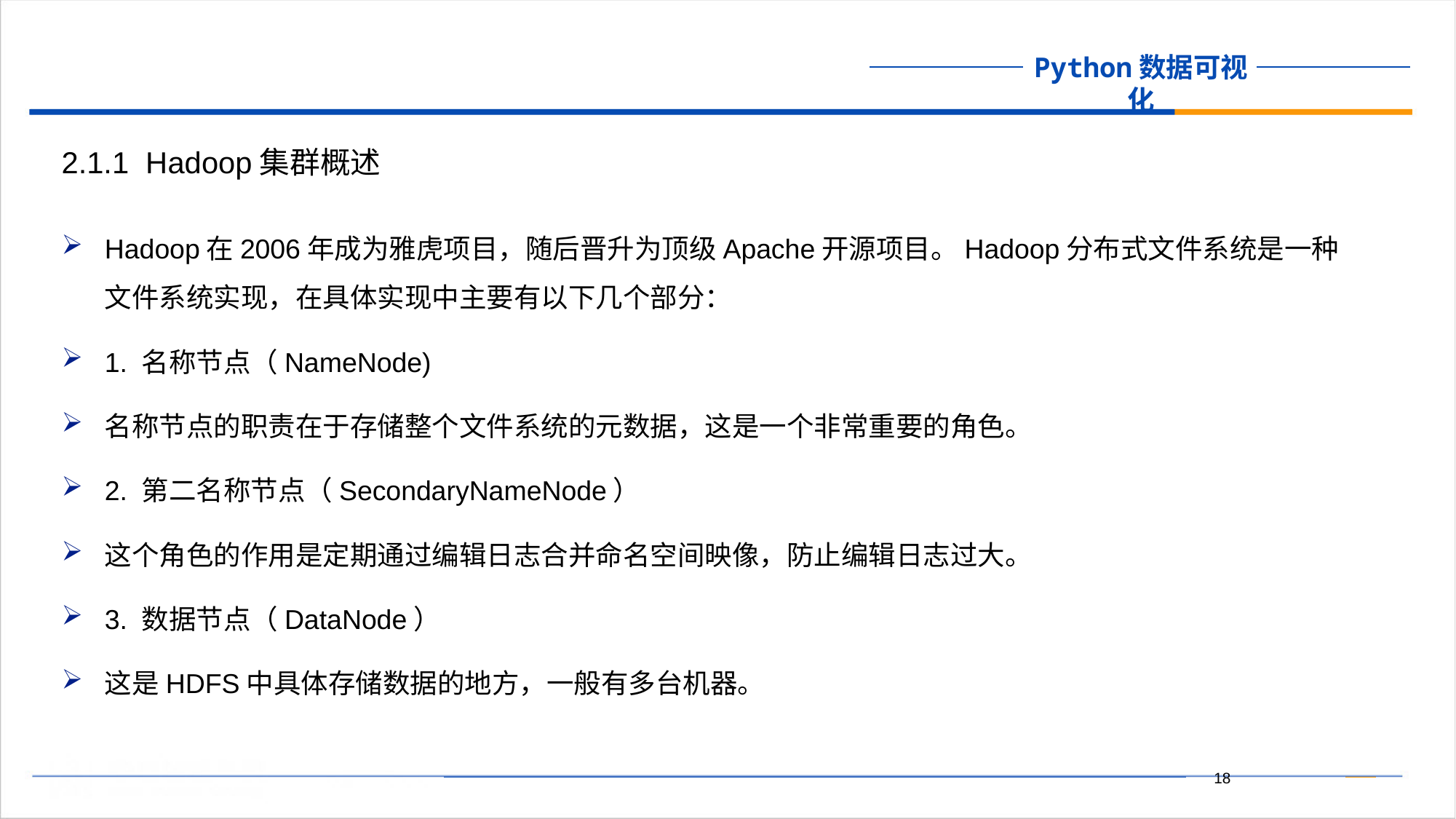

2.1.1  Hadoop集群概述
Hadoop在2006年成为雅虎项目，随后晋升为顶级Apache开源项目。Hadoop分布式文件系统是一种文件系统实现，在具体实现中主要有以下几个部分：
1. 名称节点（NameNode)
名称节点的职责在于存储整个文件系统的元数据，这是一个非常重要的角色。
2. 第二名称节点（SecondaryNameNode）
这个角色的作用是定期通过编辑日志合并命名空间映像，防止编辑日志过大。
3. 数据节点（DataNode）
这是HDFS中具体存储数据的地方，一般有多台机器。